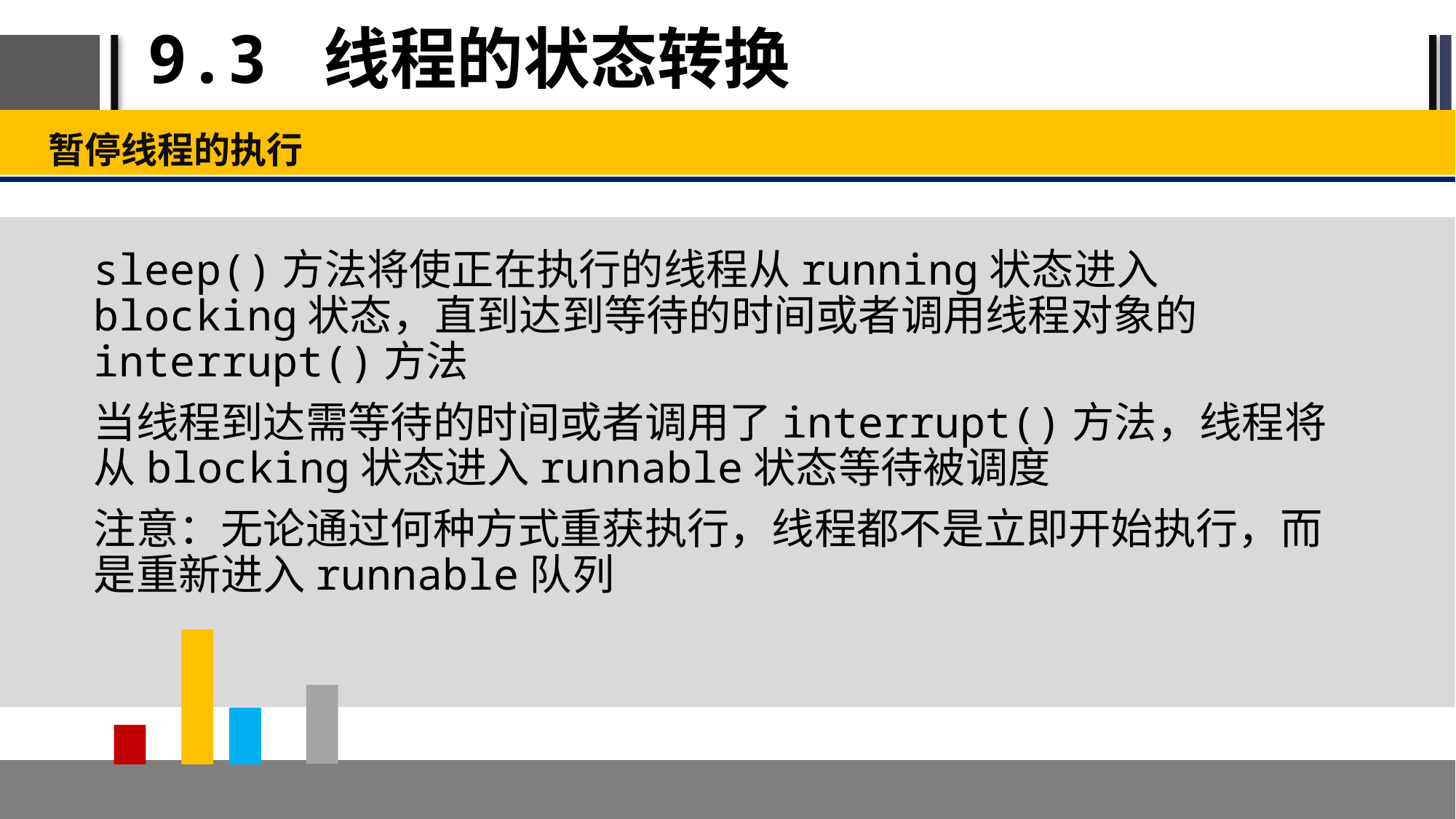

# 9.3 线程的状态转换

暂停线程的执行

sleep()方法将使正在执行的线程从running状态进入blocking状态，直到达到等待的时间或者调用线程对象的interrupt()方法
当线程到达需等待的时间或者调用了interrupt()方法，线程将从blocking状态进入runnable状态等待被调度
注意：无论通过何种方式重获执行，线程都不是立即开始执行，而是重新进入runnable队列